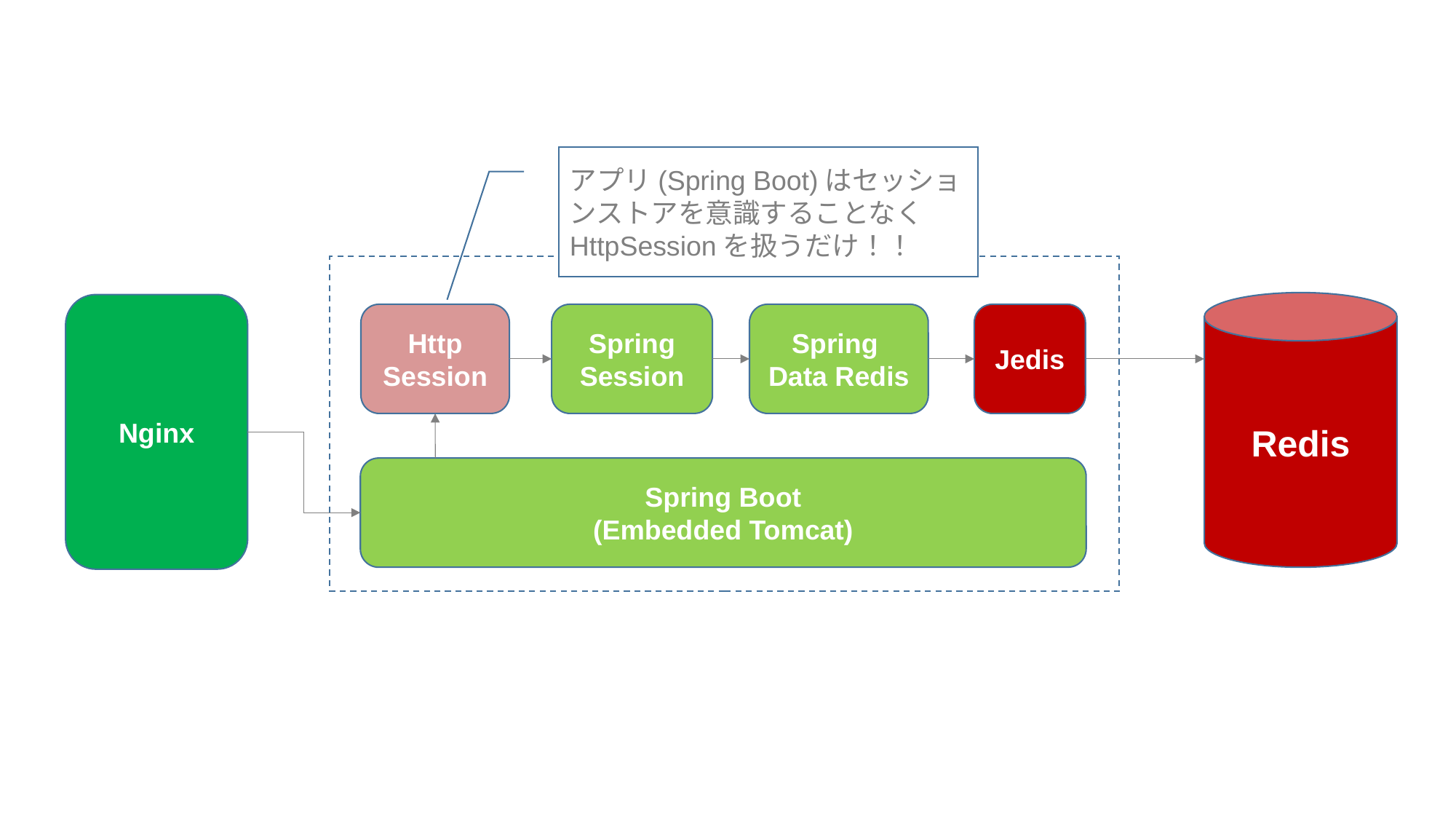

アプリ(Spring Boot)はセッションストアを意識することなくHttpSessionを扱うだけ！！

Redis
Nginx
Http
Session
Spring Session
Spring
Data Redis
Jedis
Spring Boot
(Embedded Tomcat)